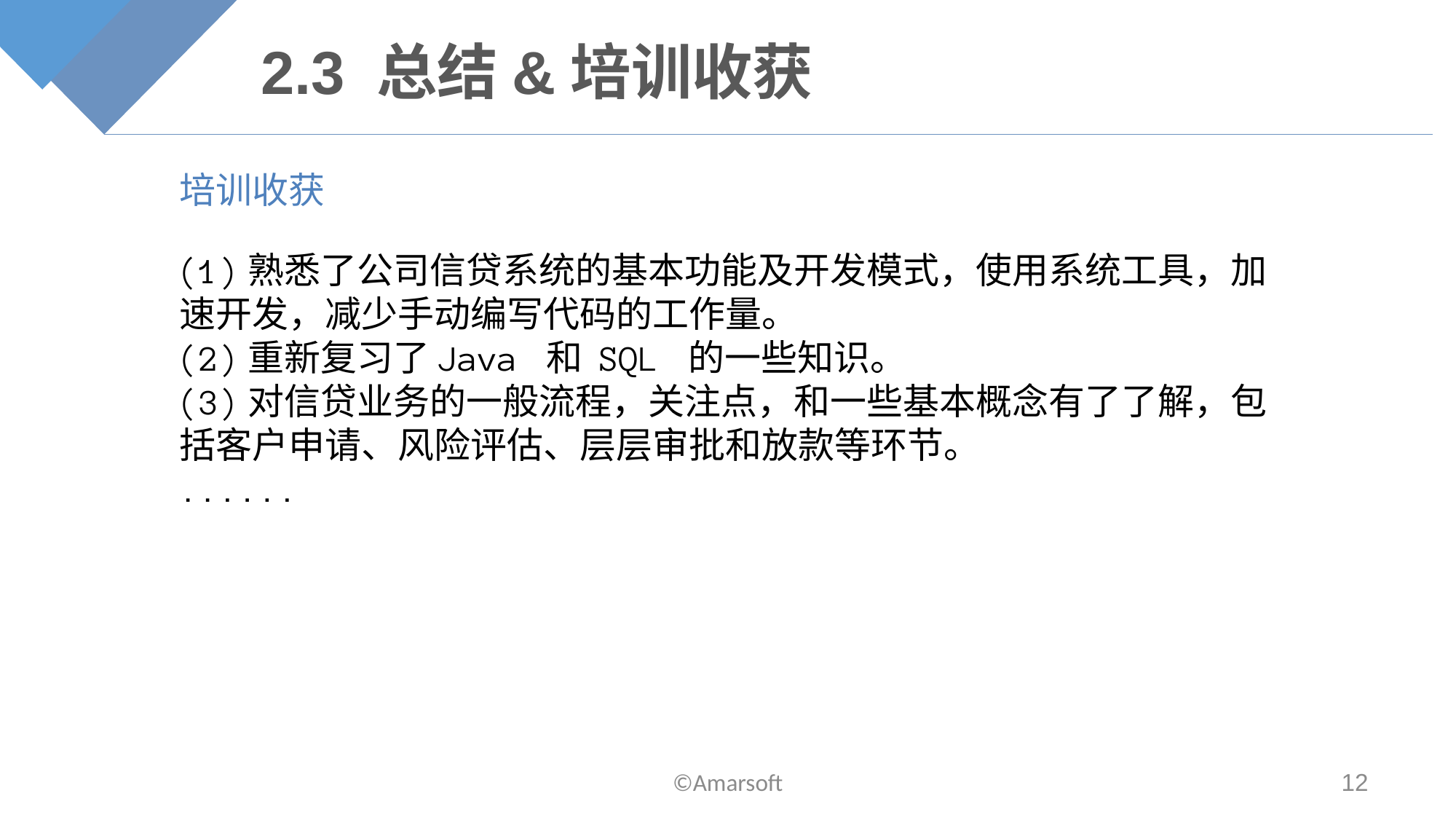

# 2.3 总结&培训收获
培训收获
(1)熟悉了公司信贷系统的基本功能及开发模式，使用系统工具，加速开发，减少手动编写代码的工作量。
(2)重新复习了Java 和 SQL 的一些知识。
(3)对信贷业务的一般流程，关注点，和一些基本概念有了了解，包括客户申请、风险评估、层层审批和放款等环节。
......
©Amarsoft
12